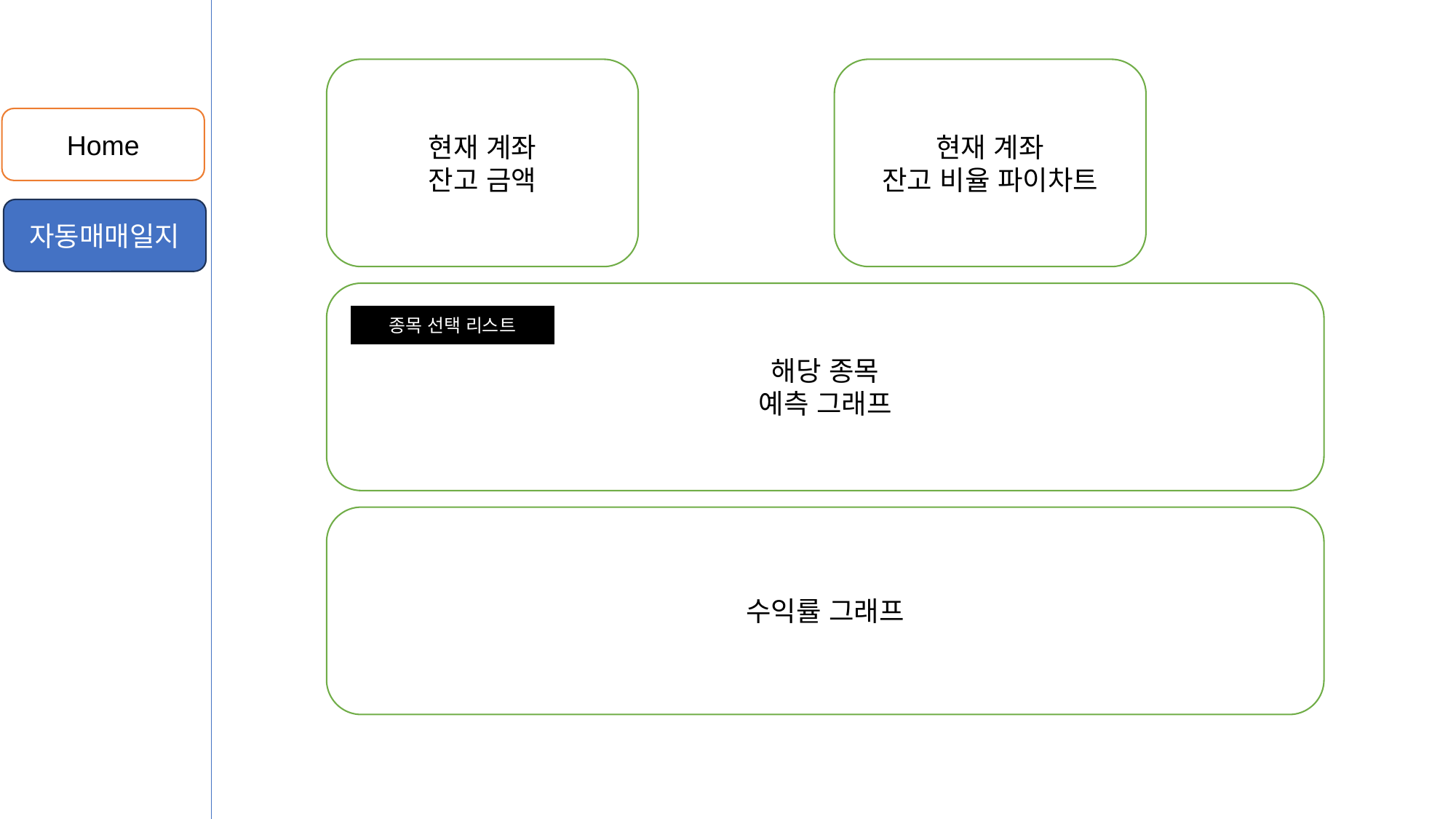

현재 계좌
잔고 비율 파이차트
현재 계좌
잔고 금액
Home
자동매매일지
해당 종목
예측 그래프
종목 선택 리스트
수익률 그래프